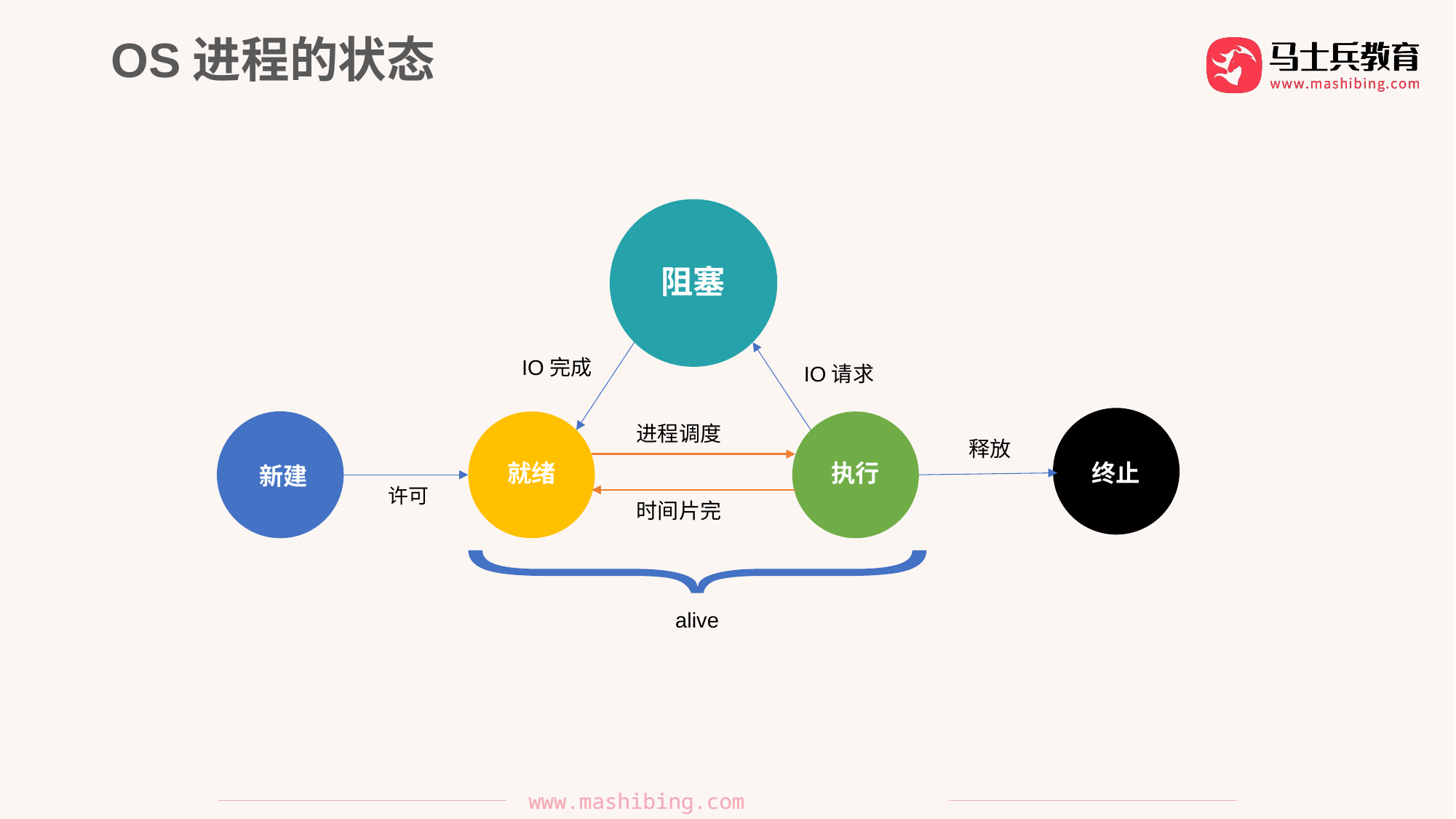

OS进程的状态

阻塞
IO完成
IO请求

终止

就绪

执行
进程调度
释放
新建
许可
时间片完

alive